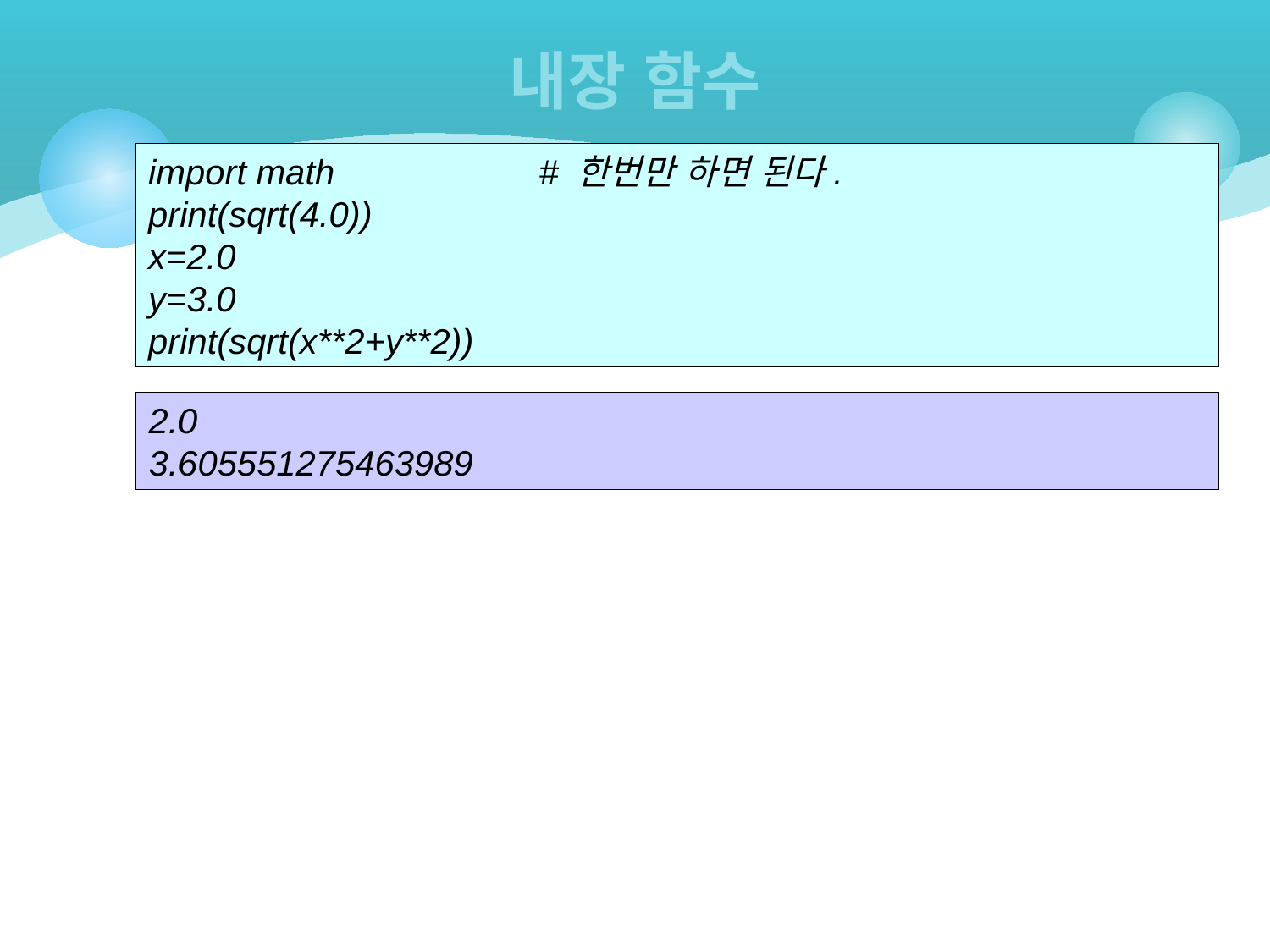

# 내장 함수
import math		 # 한번만 하면 된다.
print(sqrt(4.0))
x=2.0
y=3.0
print(sqrt(x**2+y**2))
2.0
3.605551275463989